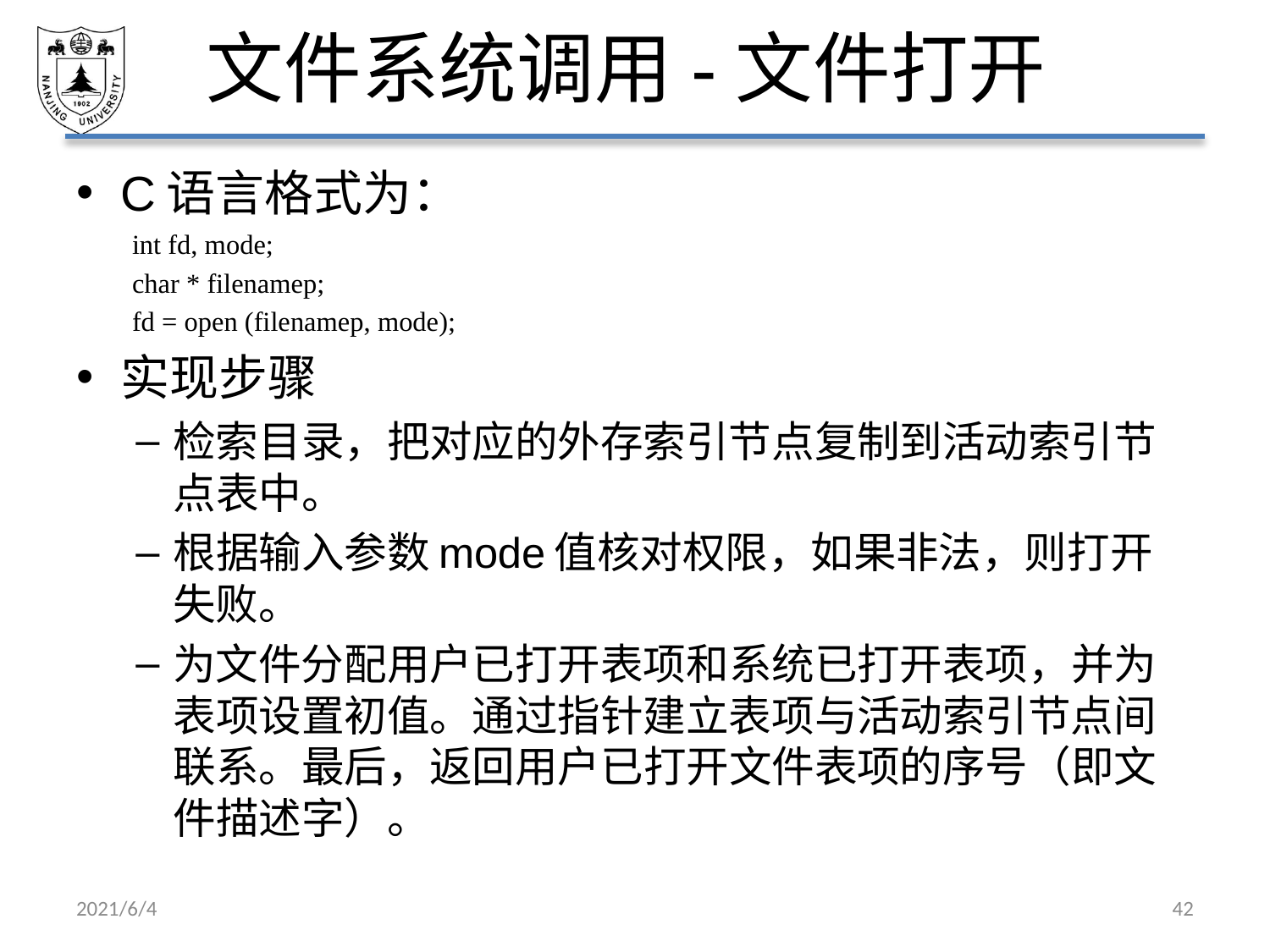

# 文件系统调用-文件打开
C语言格式为：
        int fd, mode;
        char * filenamep;
        fd = open (filenamep, mode);
实现步骤
检索目录，把对应的外存索引节点复制到活动索引节点表中。
根据输入参数mode值核对权限，如果非法，则打开失败。
为文件分配用户已打开表项和系统已打开表项，并为表项设置初值。通过指针建立表项与活动索引节点间联系。最后，返回用户已打开文件表项的序号（即文件描述字）。

2021/6/4
42